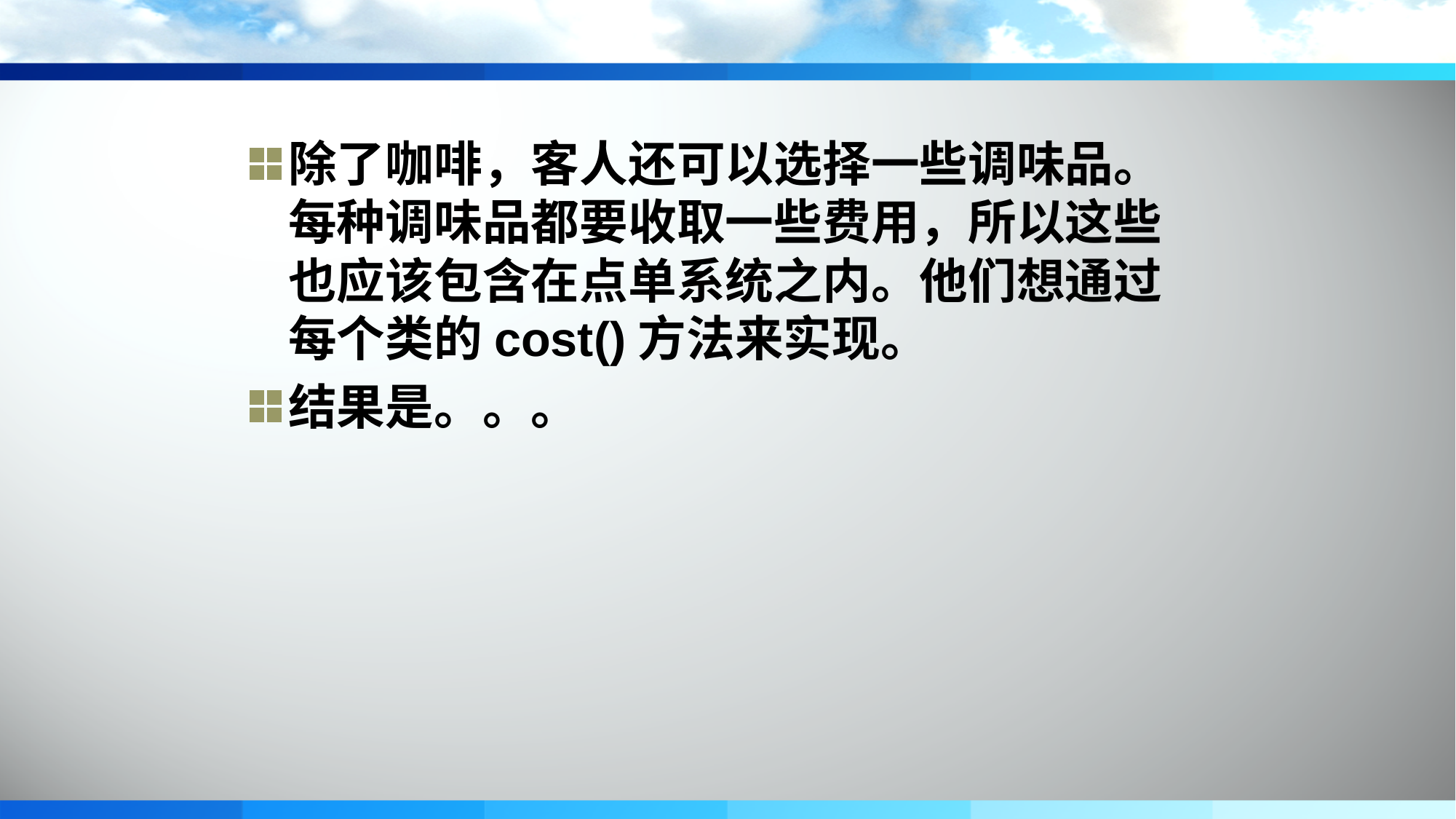

除了咖啡，客人还可以选择一些调味品。每种调味品都要收取一些费用，所以这些也应该包含在点单系统之内。他们想通过每个类的cost()方法来实现。
结果是。。。